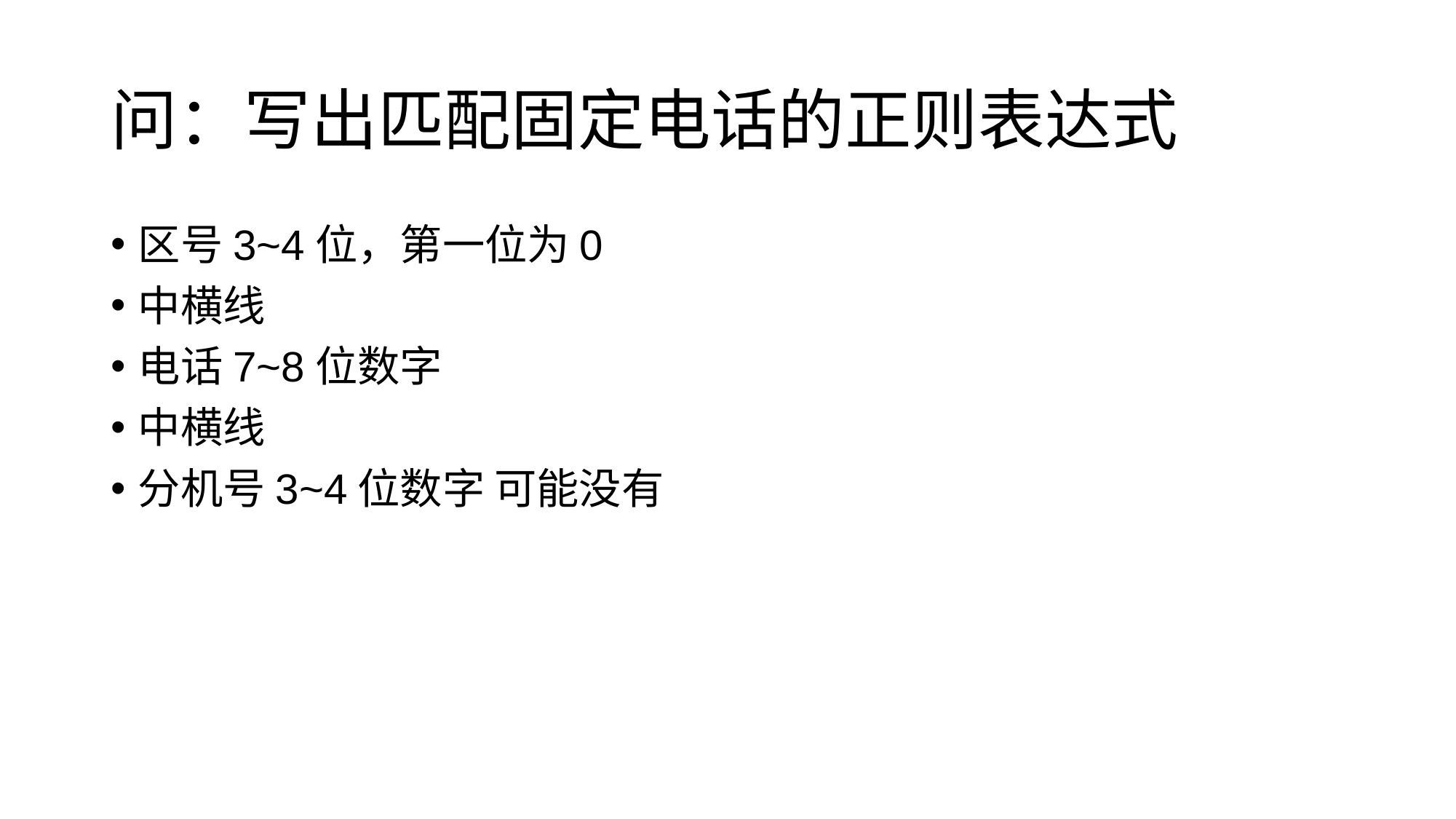

# 问：写出匹配固定电话的正则表达式
区号3~4位，第一位为0
中横线
电话7~8位数字
中横线
分机号3~4位数字 可能没有